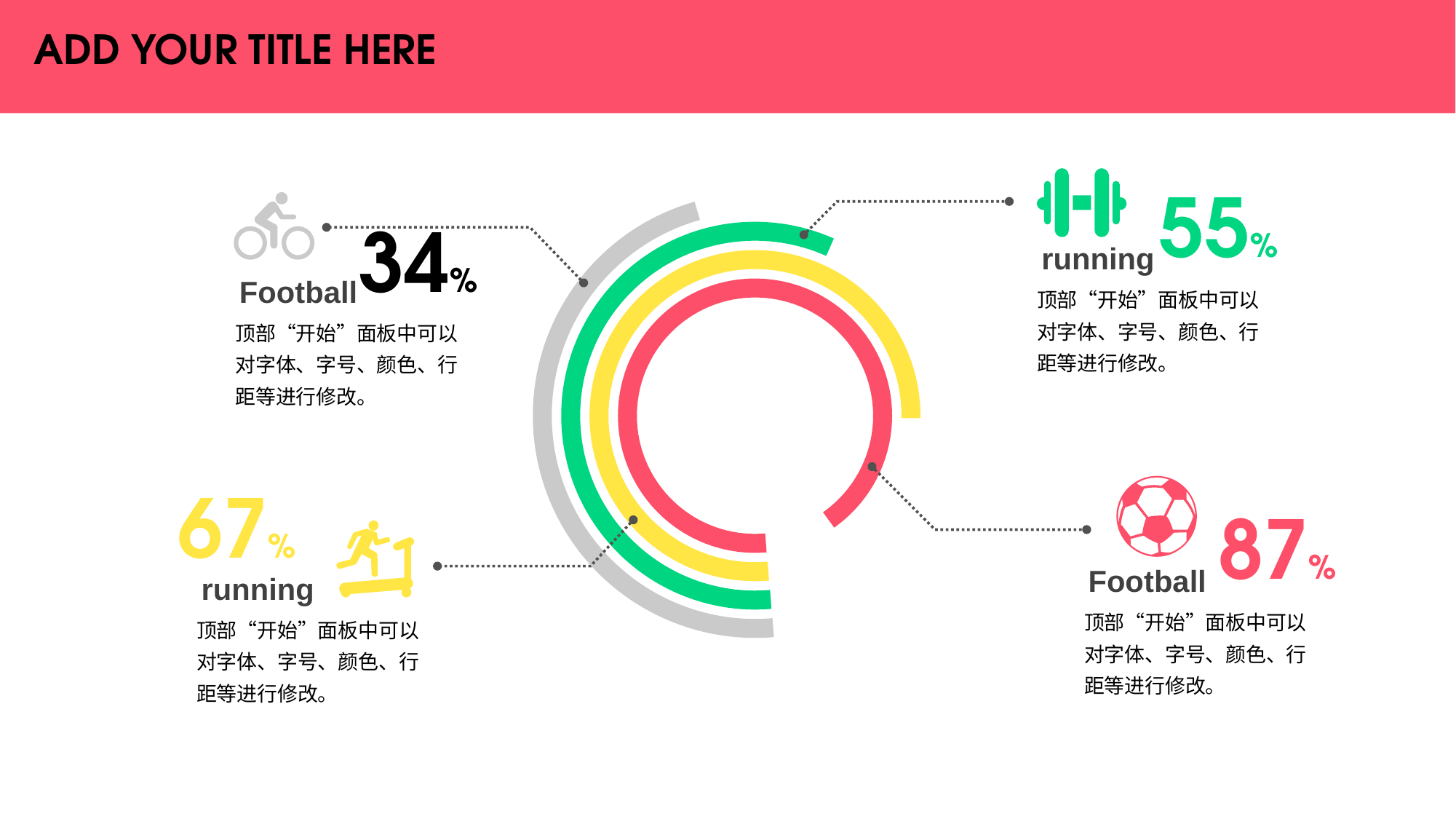

ADD YOUR TITLE HERE

55%

34%

running
顶部“开始”面板中可以对字体、字号、颜色、行距等进行修改。
Football
顶部“开始”面板中可以对字体、字号、颜色、行距等进行修改。

67%

87%

Football
顶部“开始”面板中可以对字体、字号、颜色、行距等进行修改。
running
顶部“开始”面板中可以对字体、字号、颜色、行距等进行修改。